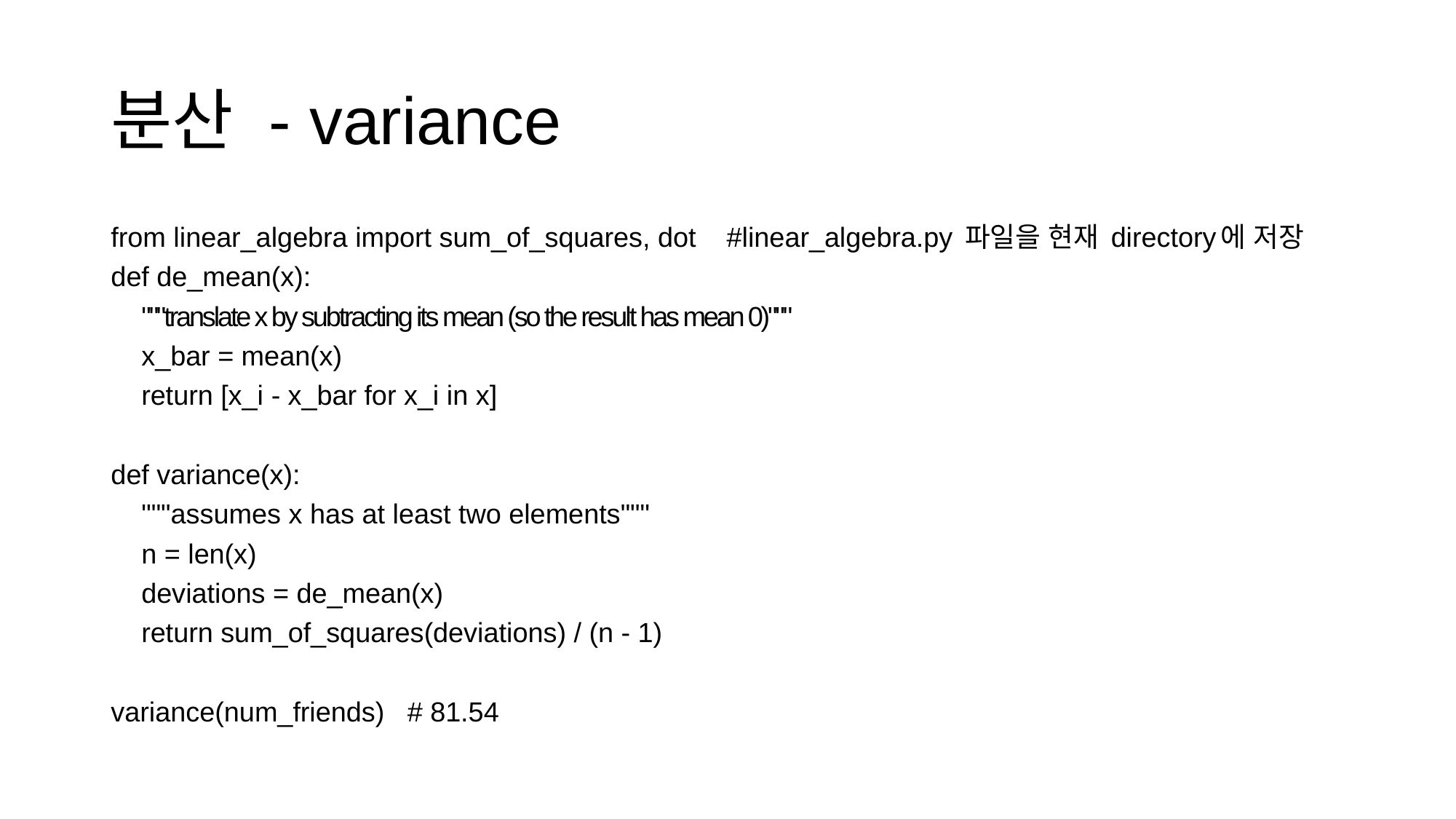

# 분산 - variance
from linear_algebra import sum_of_squares, dot    #linear_algebra.py 파일을 현재 directory에 저장
def de_mean(x):
    """translate x by subtracting its mean (so the result has mean 0)"""
    x_bar = mean(x)
    return [x_i - x_bar for x_i in x]

def variance(x):
    """assumes x has at least two elements"""
    n = len(x)
    deviations = de_mean(x)
    return sum_of_squares(deviations) / (n - 1)

variance(num_friends)   # 81.54